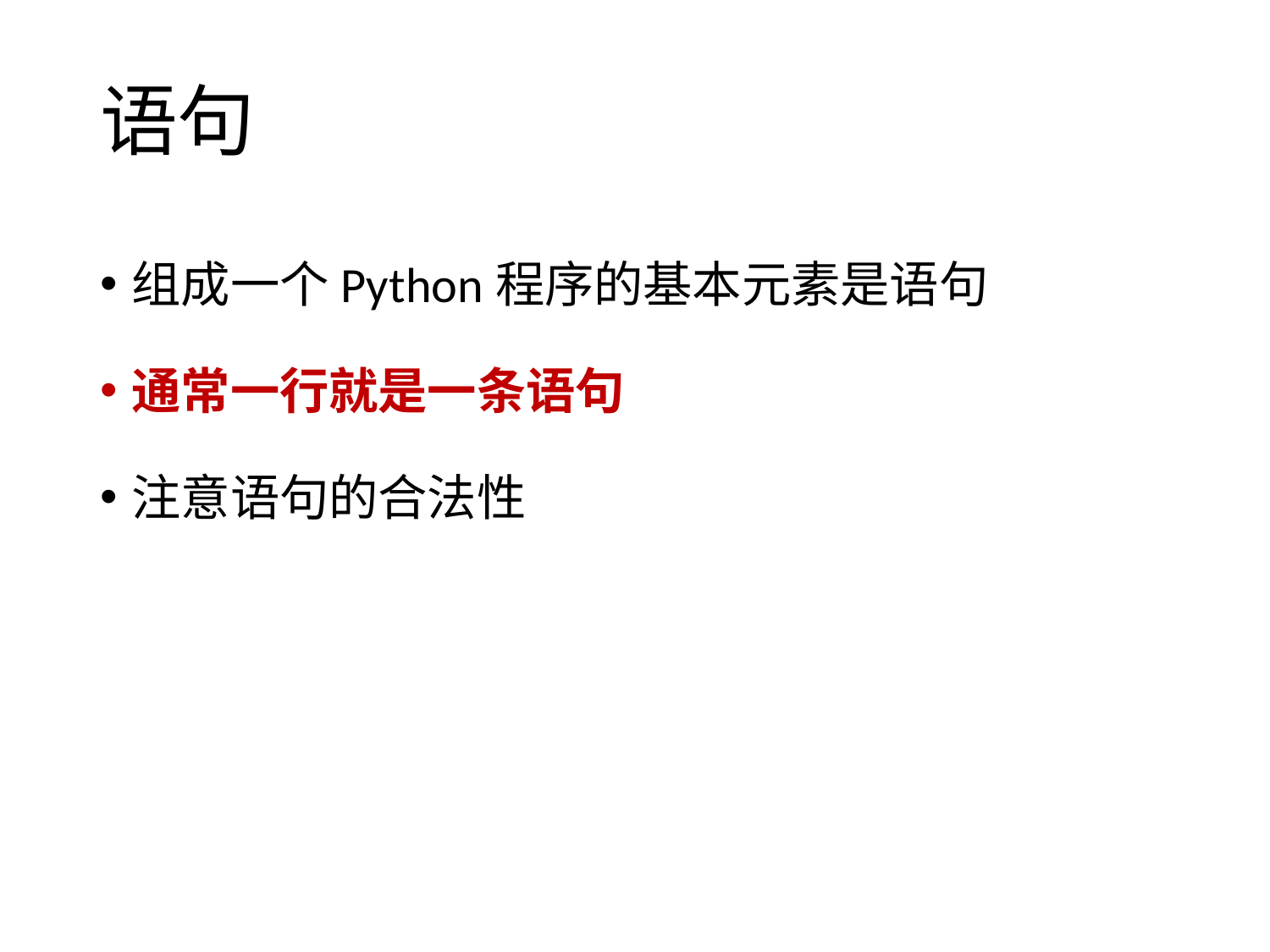

# 语句
组成一个Python程序的基本元素是语句
通常一行就是一条语句
注意语句的合法性